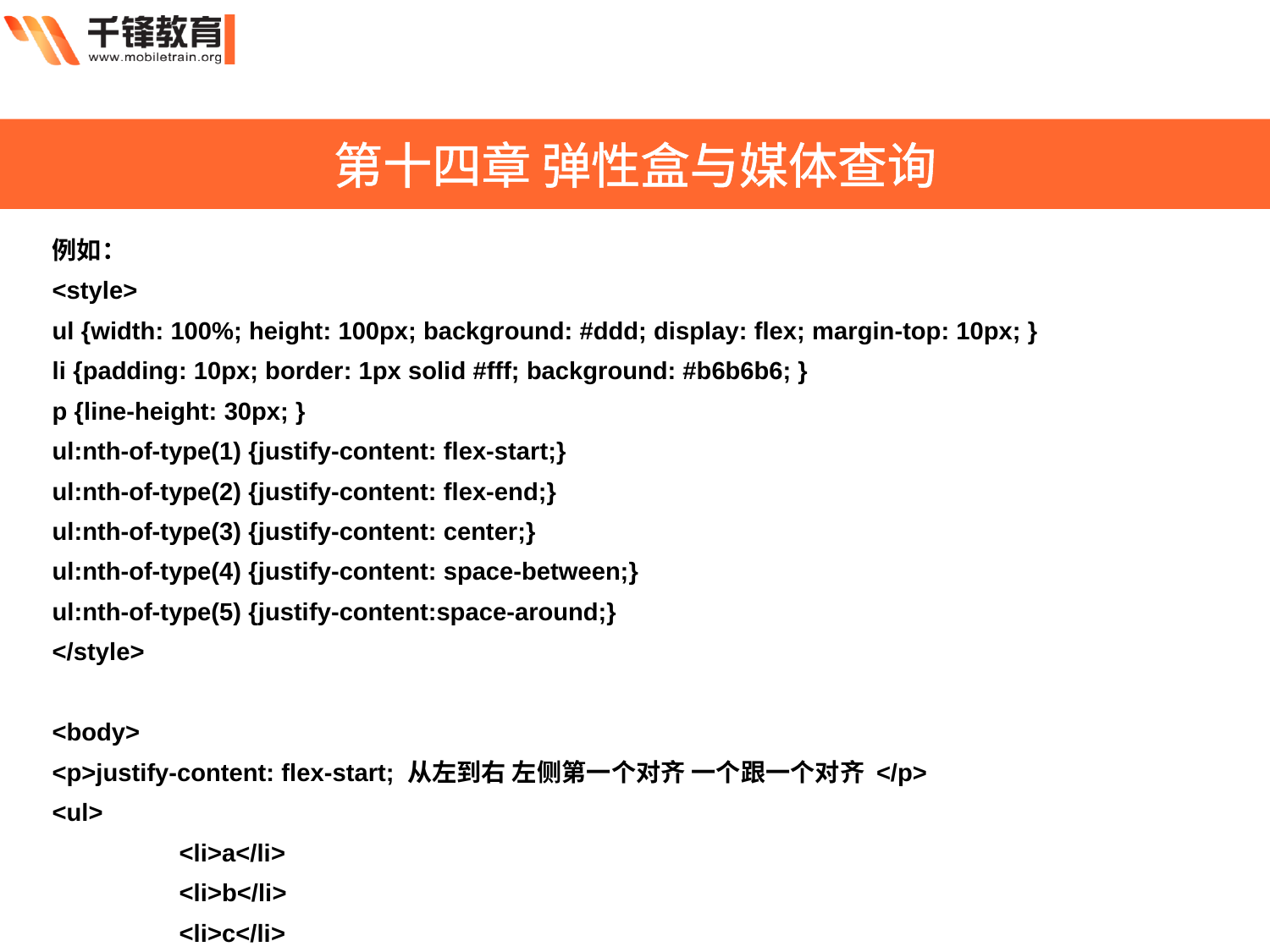

第十四章 弹性盒与媒体查询
例如：
<style>
ul {width: 100%; height: 100px; background: #ddd; display: flex; margin-top: 10px; }
li {padding: 10px; border: 1px solid #fff; background: #b6b6b6; }
p {line-height: 30px; }
ul:nth-of-type(1) {justify-content: flex-start;}
ul:nth-of-type(2) {justify-content: flex-end;}
ul:nth-of-type(3) {justify-content: center;}
ul:nth-of-type(4) {justify-content: space-between;}
ul:nth-of-type(5) {justify-content:space-around;}
</style>

<body>
<p>justify-content: flex-start; 从左到右 左侧第一个对齐 一个跟一个对齐 </p>
<ul>
	<li>a</li>
	<li>b</li>
	<li>c</li>
</ul>
<p>justify-content: flex-end; 从右到左 右侧第一个对齐 一个跟一个对齐 </p>
<ul>
	<li>a</li>
	<li>b</li>
	<li>c</li>
</ul>
<p>justify-content: center; 居中 </p>
<ul>
	<li>a</li>
	<li>b</li>
	<li>c</li>
</ul>
<p>空白留在中间</p>
<ul>
	<li>a</li>
	<li>b</li>
	<li>c</li>
</ul>
<p>flex-direction: column-reverse;纵向排列反向</p>
<ul>
	<li>a</li>
	<li>b</li>
	<li>c</li>
</ul>
</body>